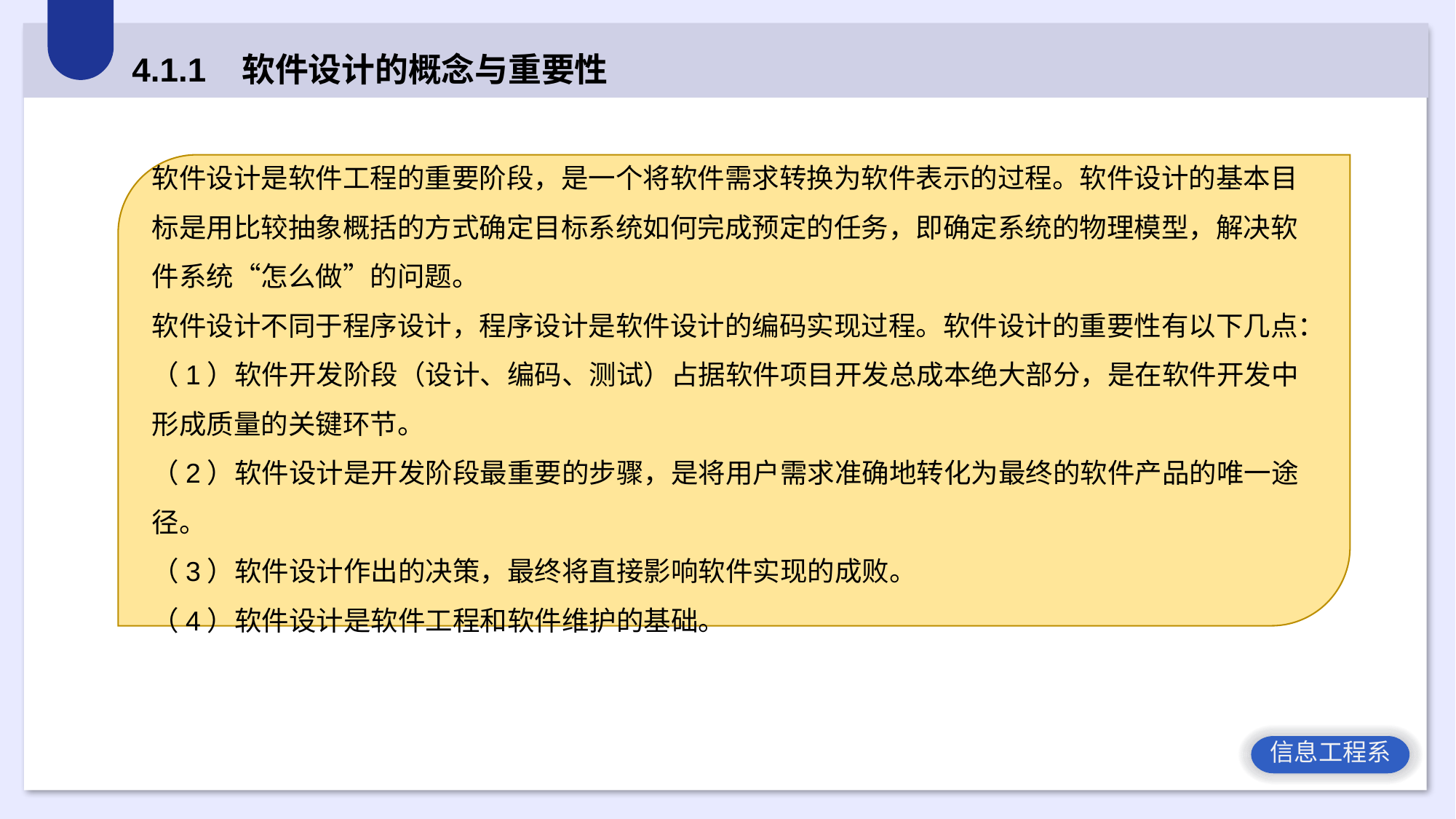

4.1.1   软件设计的概念与重要性
软件设计是软件工程的重要阶段，是一个将软件需求转换为软件表示的过程。软件设计的基本目标是用比较抽象概括的方式确定目标系统如何完成预定的任务，即确定系统的物理模型，解决软件系统“怎么做”的问题。
软件设计不同于程序设计，程序设计是软件设计的编码实现过程。软件设计的重要性有以下几点：
（1）软件开发阶段（设计、编码、测试）占据软件项目开发总成本绝大部分，是在软件开发中形成质量的关键环节。
（2）软件设计是开发阶段最重要的步骤，是将用户需求准确地转化为最终的软件产品的唯一途径。
（3）软件设计作出的决策，最终将直接影响软件实现的成败。
（4）软件设计是软件工程和软件维护的基础。